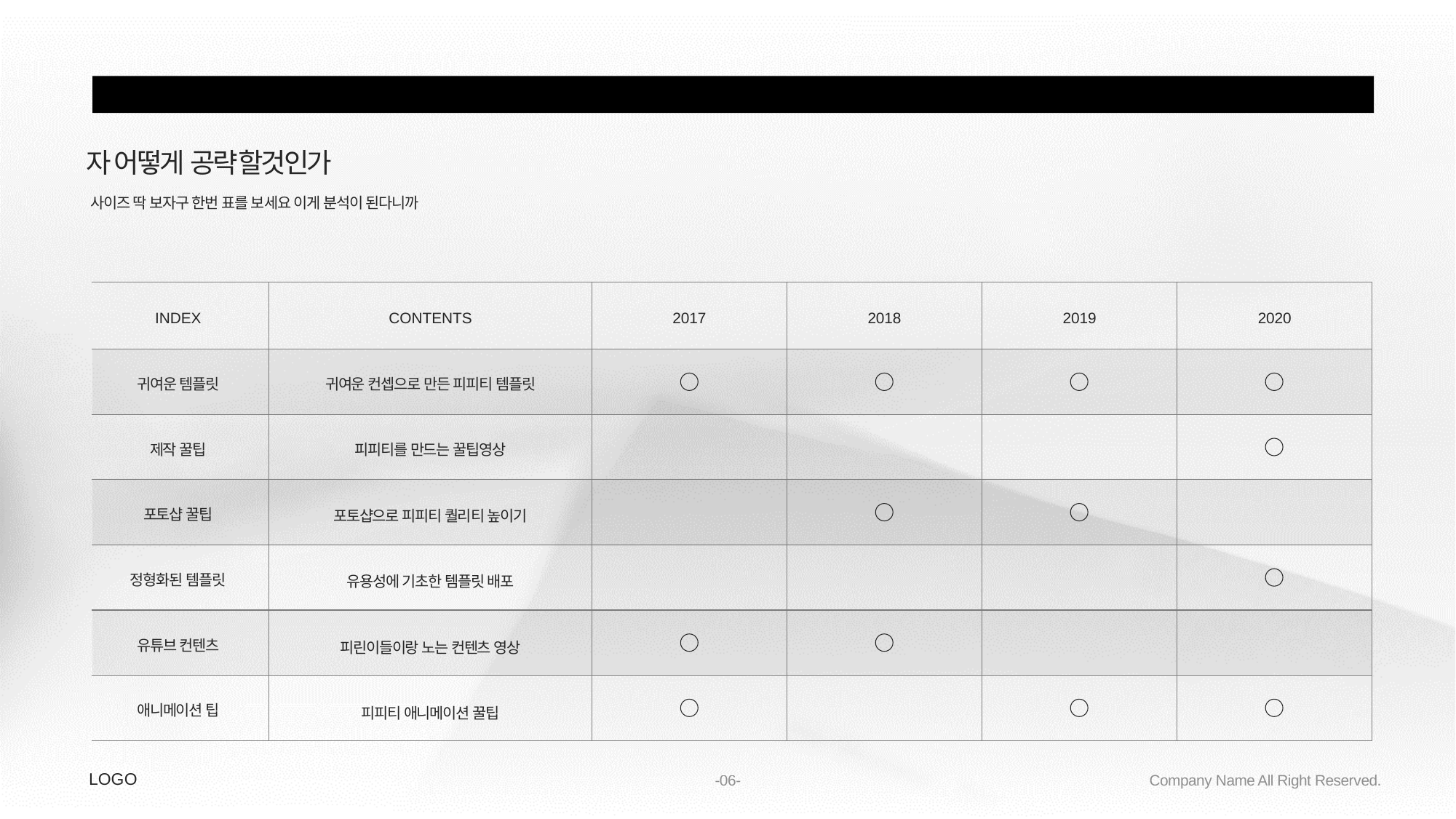

트랜드 적용안
ANALYSIS
CONCEPT
IDEATION
PRODUCT
PROMOTION
자 어떻게 공략할것인가
사이즈 딱 보자구 한번 표를 보세요 이게 분석이 된다니까
INDEX
CONTENTS
2017
2018
2019
2020

귀여운 템플릿
귀여운 컨셉으로 만든 피피티 템플릿

피피티를 만드는 꿀팁영상
제작 꿀팁

포토샵 꿀팁
포토샵으로 피피티 퀄리티 높이기

정형화된 템플릿
유용성에 기초한 템플릿 배포

유튜브 컨텐츠
피린이들이랑 노는 컨텐츠 영상

애니메이션 팁
피피티 애니메이션 꿀팁

LOGO
-06-
Company Name All Right Reserved.